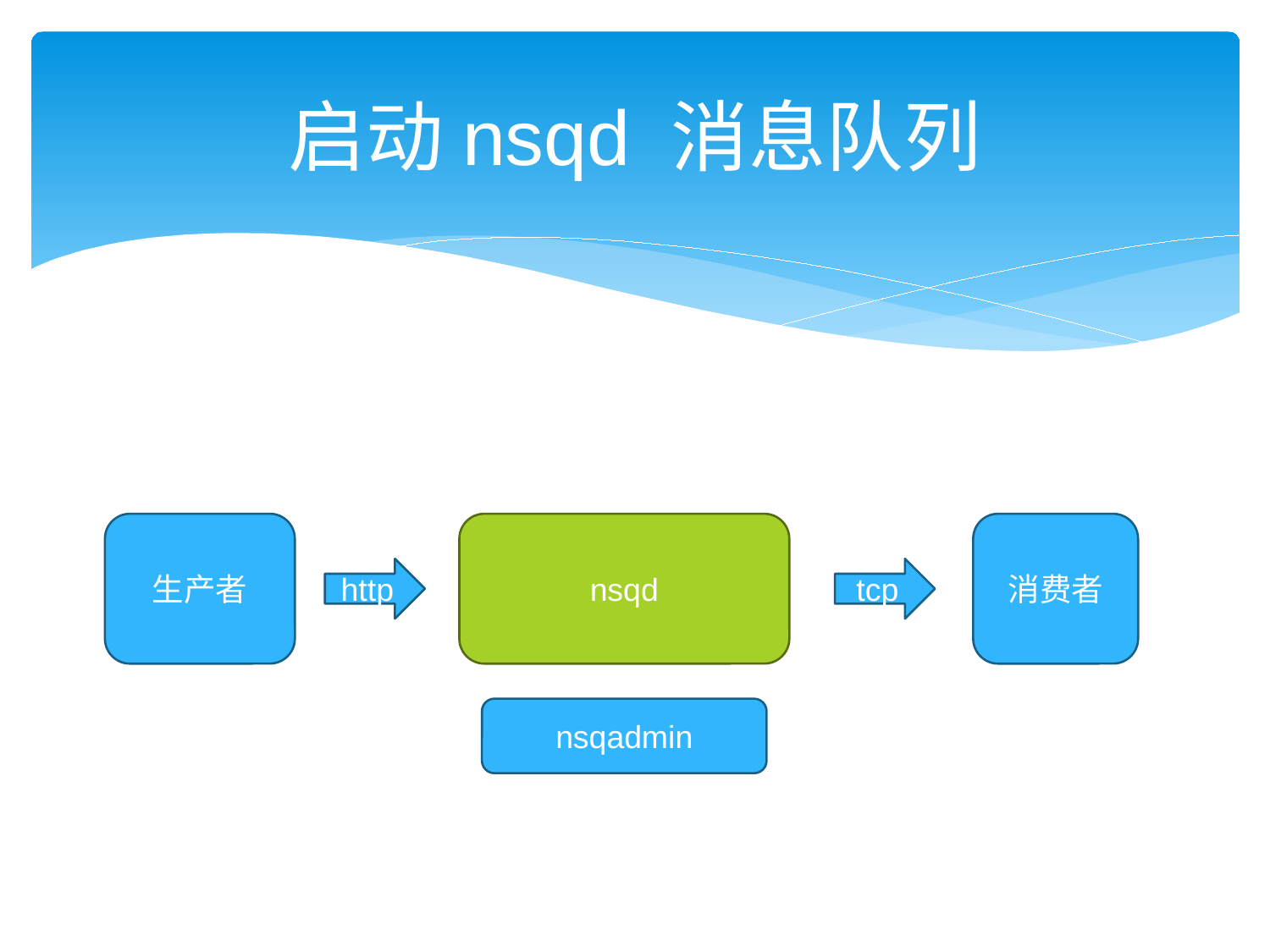

# 启动nsqd 消息队列
生产者
nsqd
消费者
http
tcp
nsqadmin